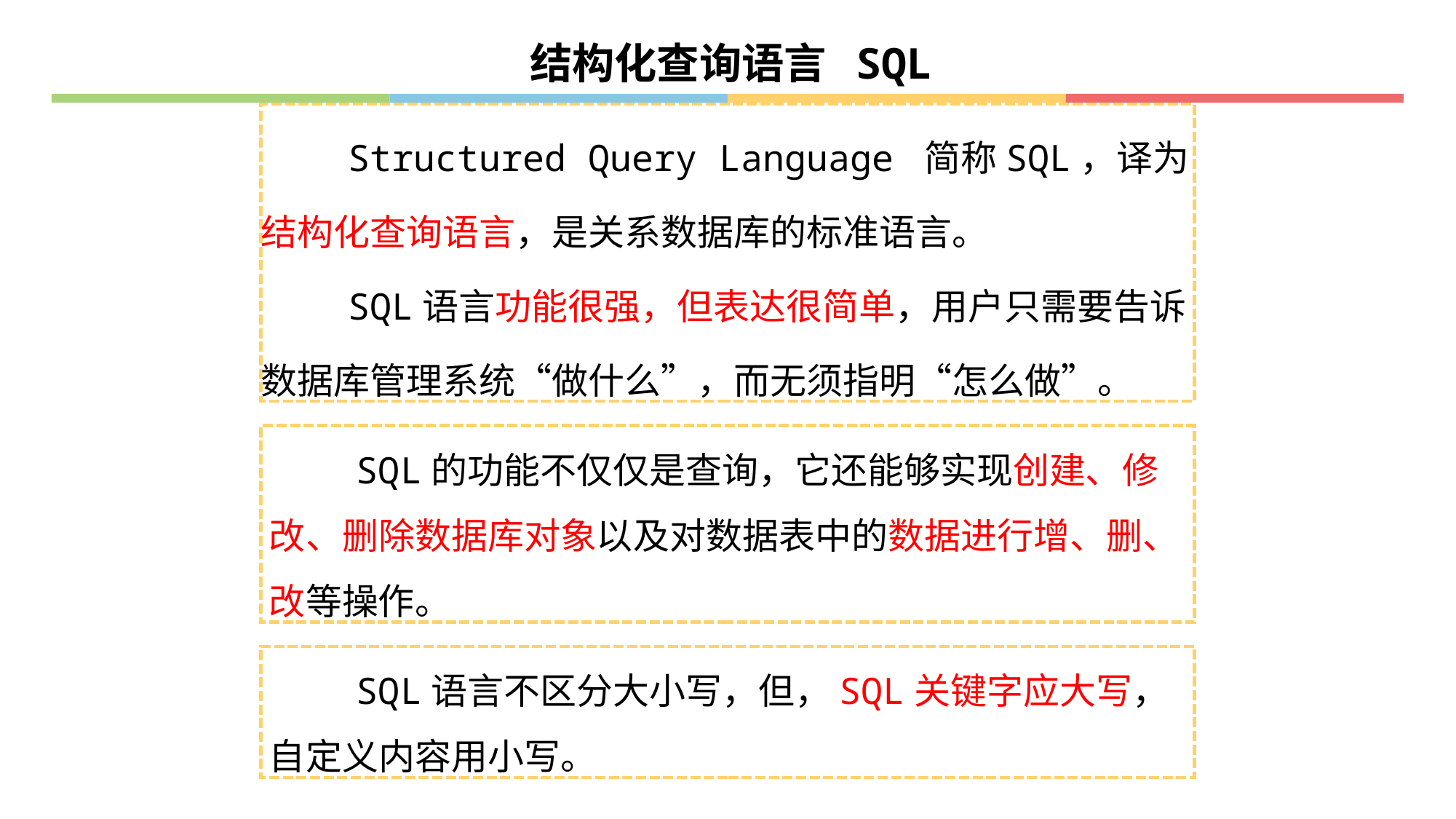

结构化查询语言  SQL
    Structured Query Language 简称SQL，译为结构化查询语言，是关系数据库的标准语言。
    SQL语言功能很强，但表达很简单，用户只需要告诉数据库管理系统“做什么”，而无须指明“怎么做”。
    SQL的功能不仅仅是查询，它还能够实现创建、修改、删除数据库对象以及对数据表中的数据进行增、删、改等操作。
    SQL语言不区分大小写，但，SQL关键字应大写，自定义内容用小写。